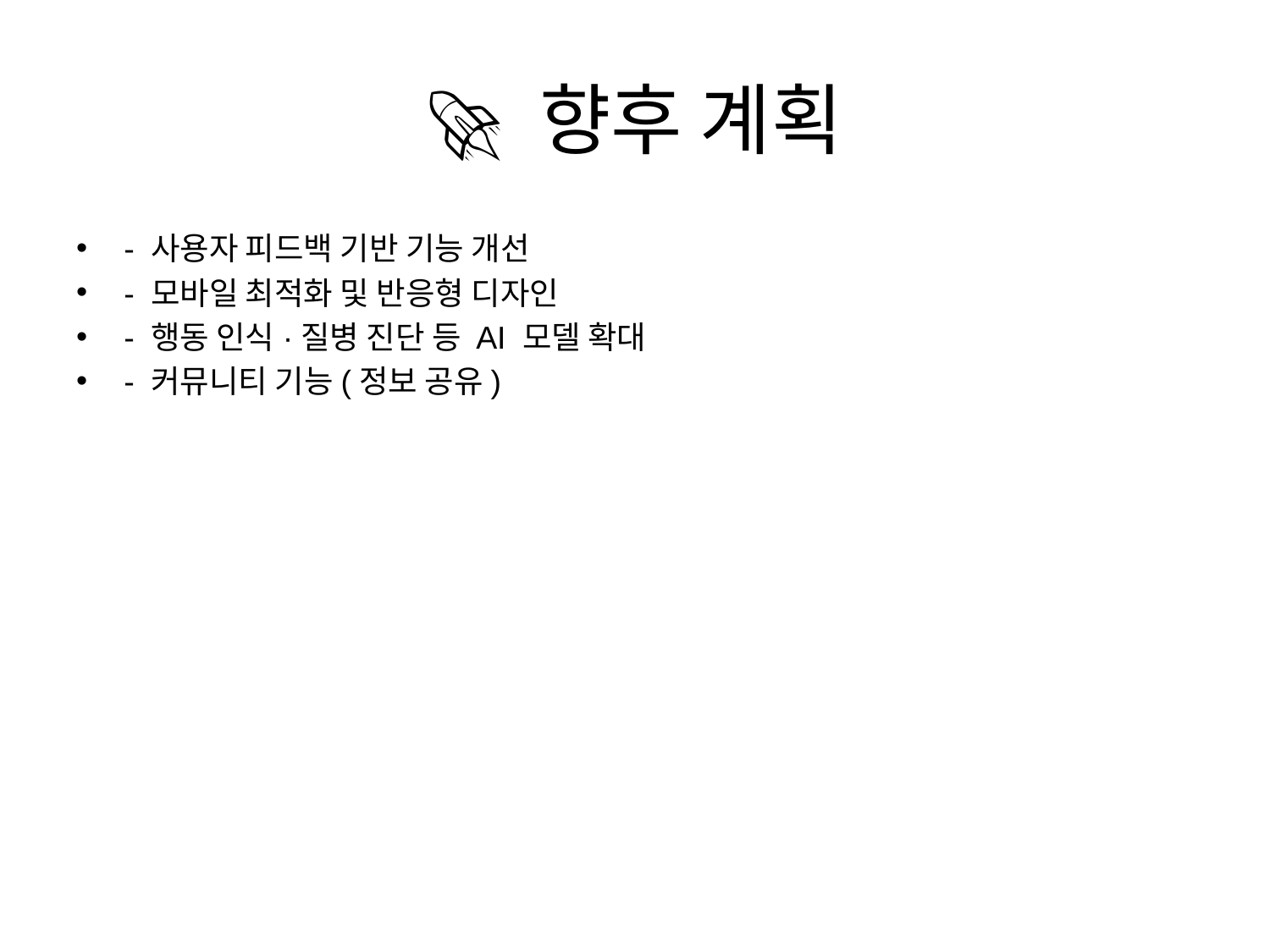

# 🚀 향후 계획
- 사용자 피드백 기반 기능 개선
- 모바일 최적화 및 반응형 디자인
- 행동 인식·질병 진단 등 AI 모델 확대
- 커뮤니티 기능(정보 공유)